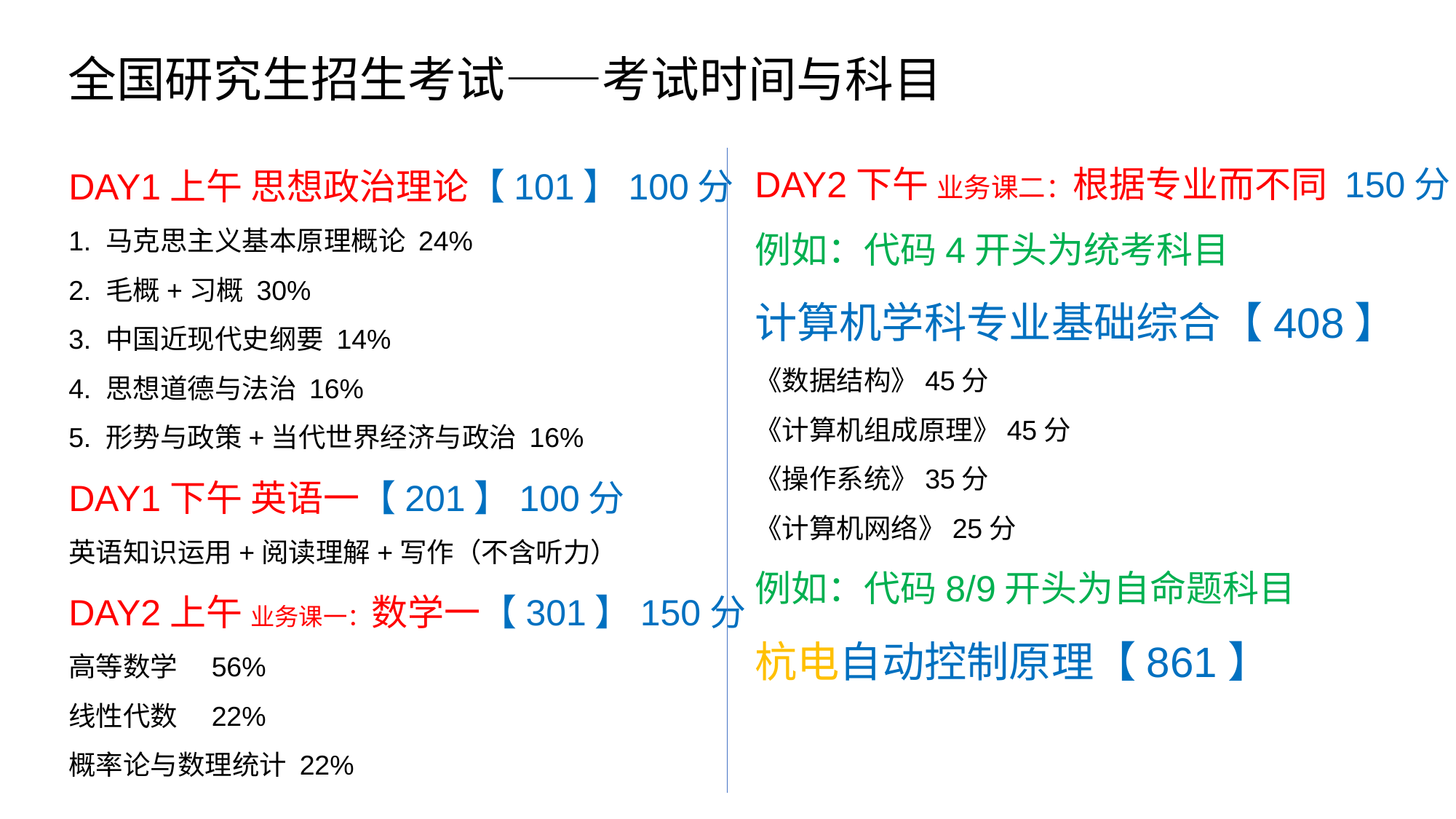

全国研究生招生考试——考试时间与科目
DAY2下午 业务课二：根据专业而不同 150分
例如：代码4开头为统考科目
计算机学科专业基础综合【408】
《数据结构》45分
《计算机组成原理》45分
《操作系统》35分
《计算机网络》25分
例如：代码8/9开头为自命题科目
杭电自动控制原理【861】

DAY1上午 思想政治理论【101】100分
1. 马克思主义基本原理概论 24%
2. 毛概+习概 30%
3. 中国近现代史纲要 14%
4. 思想道德与法治 16%
5. 形势与政策+当代世界经济与政治 16%
DAY1下午 英语一【201】100分
英语知识运用+阅读理解+写作（不含听力）
DAY2上午 业务课一：数学一【301】150分
高等数学　56%
线性代数　22%
概率论与数理统计 22%